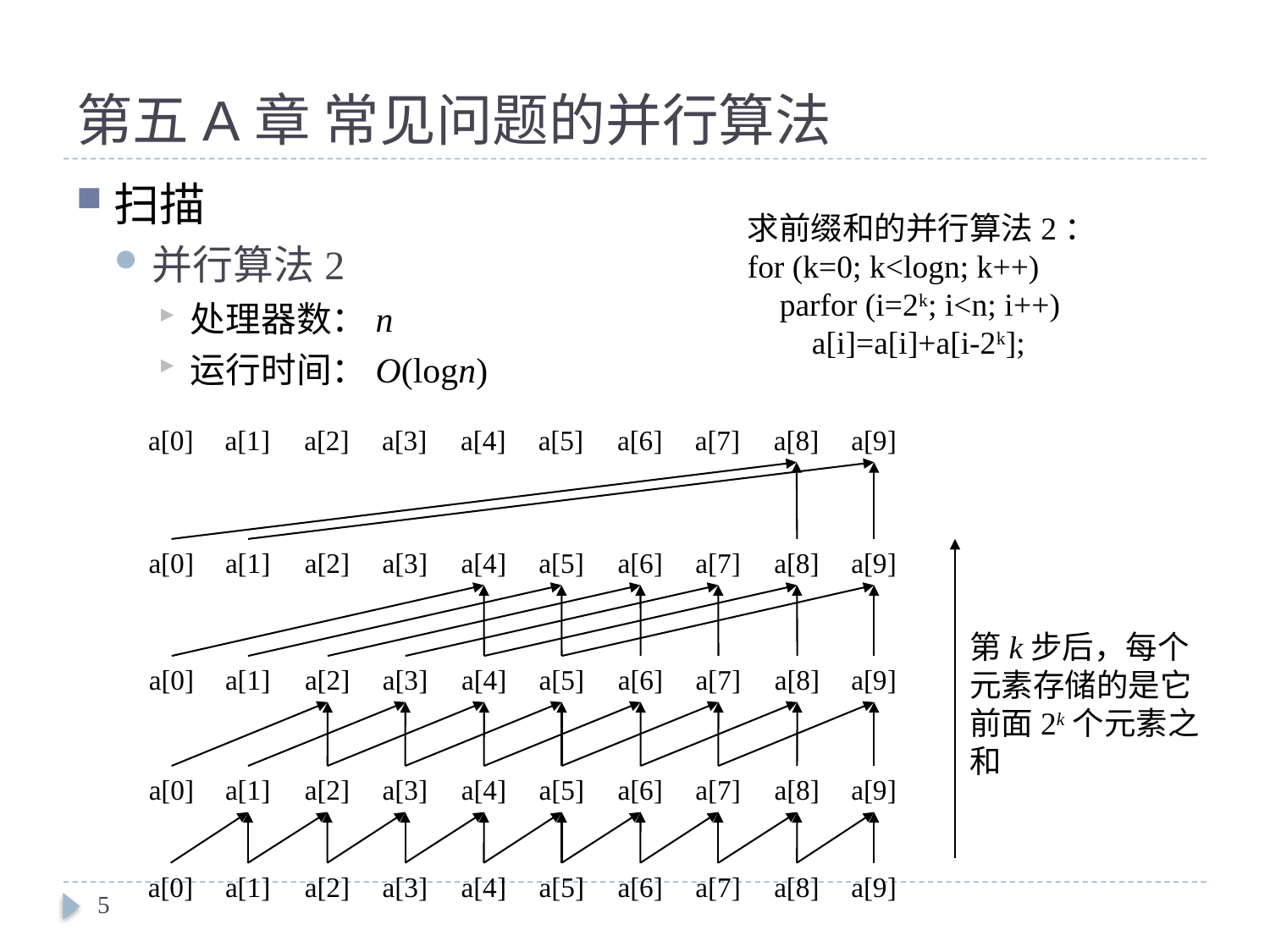

# 第五A章 常见问题的并行算法
扫描
并行算法2
处理器数：n
运行时间：O(logn)
求前缀和的并行算法2：
for (k=0; k<logn; k++)
    parfor (i=2k; i<n; i++)
        a[i]=a[i]+a[i-2k];
a[0]
a[1]
a[2]
a[3]
a[4]
a[5]
a[6]
a[7]
a[8]
a[9]
a[0]
a[1]
a[2]
a[3]
a[4]
a[5]
a[6]
a[7]
a[8]
a[9]
第k步后，每个元素存储的是它前面2k个元素之和
a[0]
a[1]
a[2]
a[3]
a[4]
a[5]
a[6]
a[7]
a[8]
a[9]
a[0]
a[1]
a[2]
a[3]
a[4]
a[5]
a[6]
a[7]
a[8]
a[9]
a[0]
a[1]
a[2]
a[3]
a[4]
a[5]
a[6]
a[7]
a[8]
a[9]
5